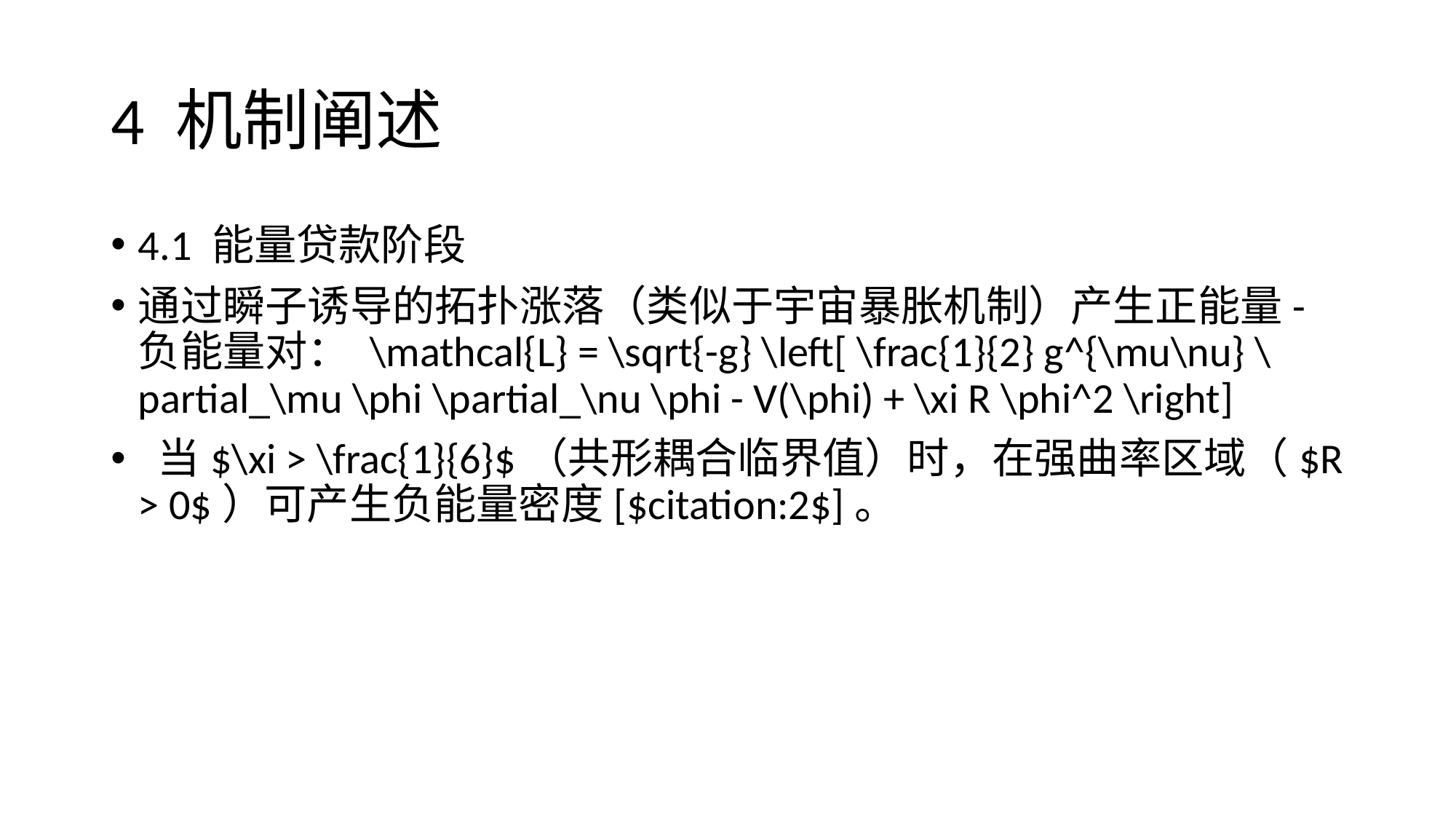

# 4 机制阐述
4.1 能量贷款阶段
通过瞬子诱导的拓扑涨落（类似于宇宙暴胀机制）产生正能量-负能量对： \mathcal{L} = \sqrt{-g} \left[ \frac{1}{2} g^{\mu\nu} \partial_\mu \phi \partial_\nu \phi - V(\phi) + \xi R \phi^2 \right]
 当$\xi > \frac{1}{6}$（共形耦合临界值）时，在强曲率区域（$R > 0$）可产生负能量密度[$citation:2$]。